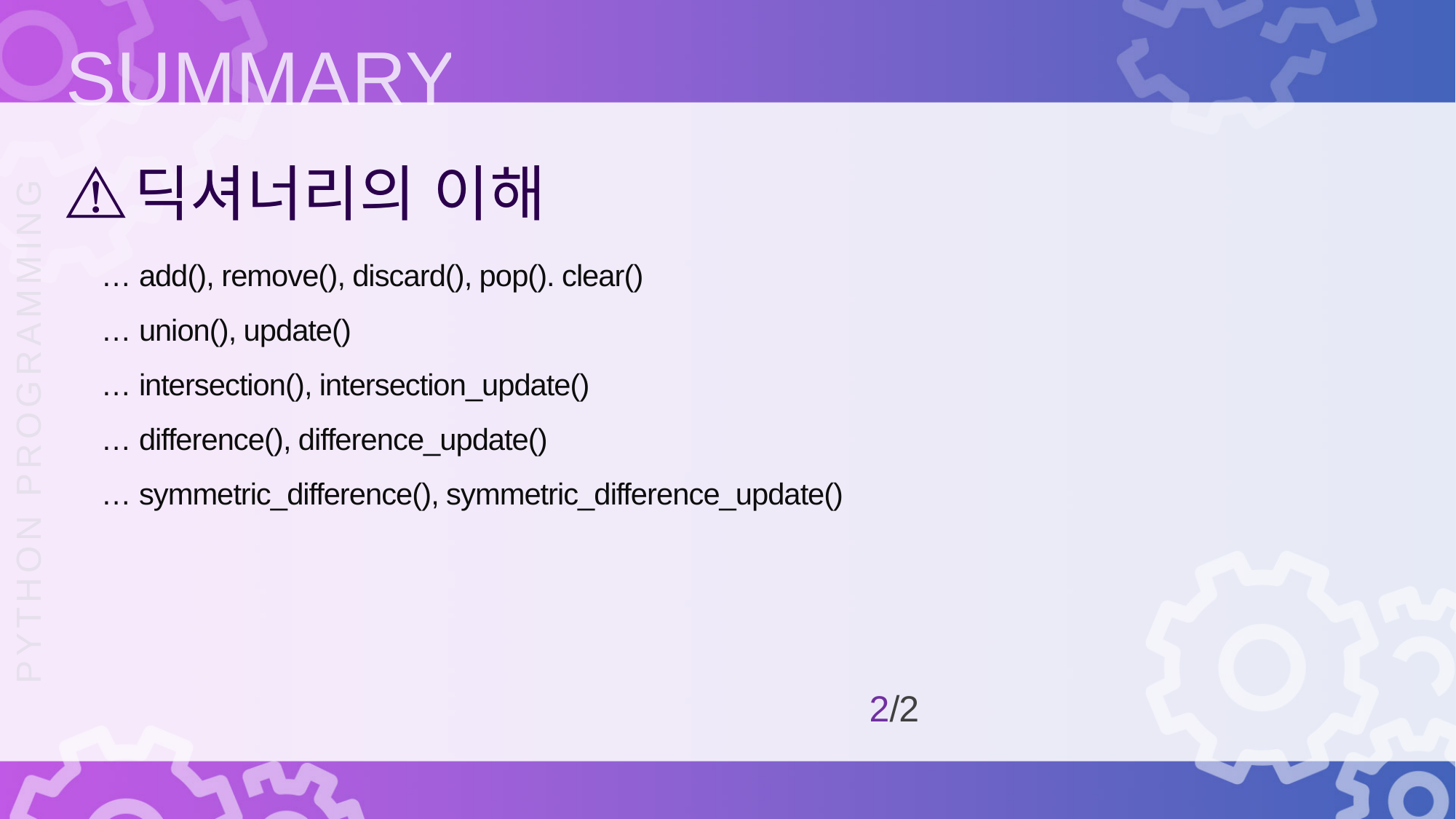

딕셔너리의 이해
… add(), remove(), discard(), pop(). clear()
… union(), update()
… intersection(), intersection_update()
… difference(), difference_update()
… symmetric_difference(), symmetric_difference_update()
2/2